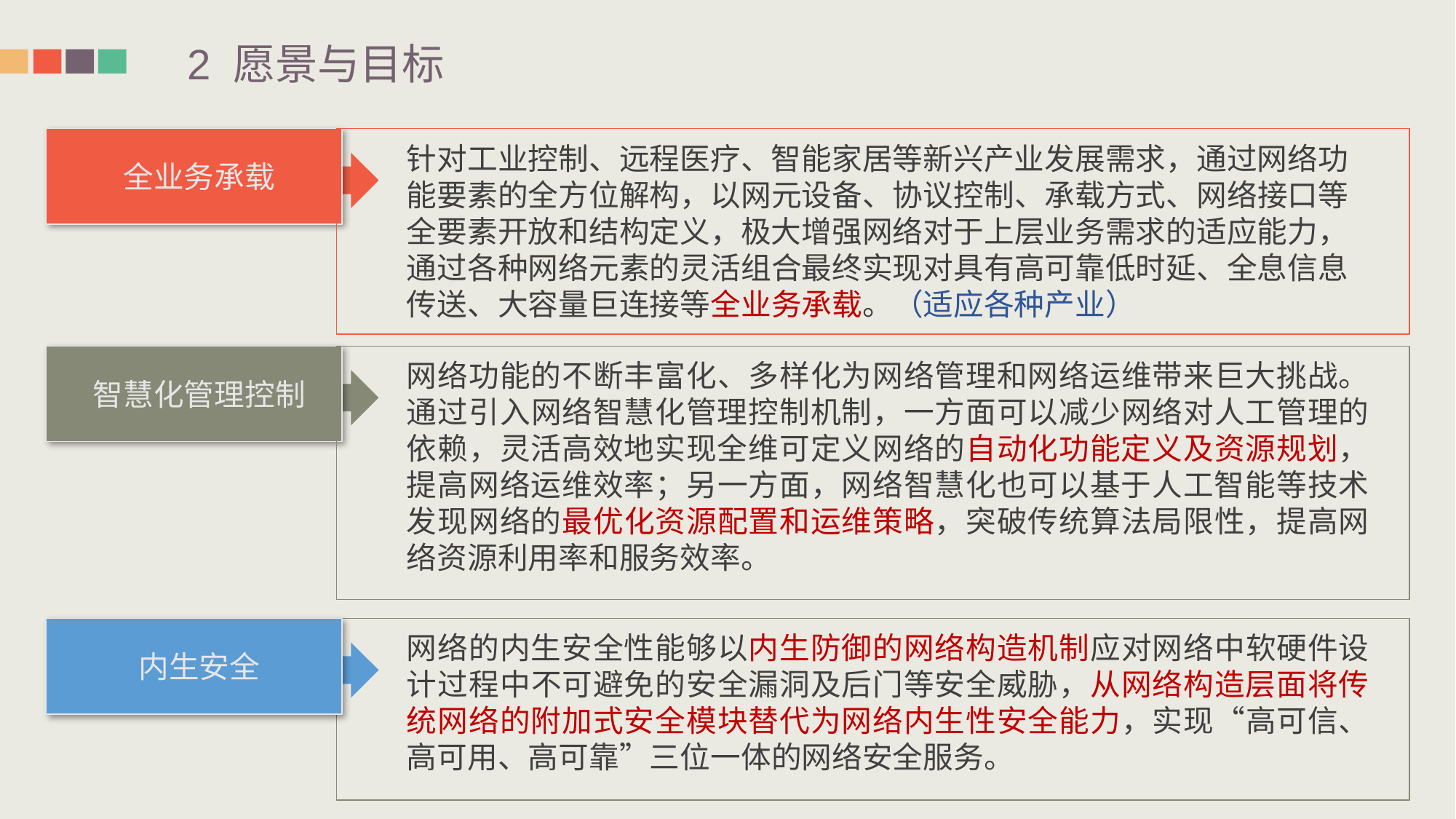

2 愿景与目标

针对工业控制、远程医疗、智能家居等新兴产业发展需求，通过网络功能要素的全方位解构，以网元设备、协议控制、承载方式、网络接口等全要素开放和结构定义，极大增强网络对于上层业务需求的适应能力，通过各种网络元素的灵活组合最终实现对具有高可靠低时延、全息信息传送、大容量巨连接等全业务承载。（适应各种产业）

全业务承载

智慧化管理控制

网络功能的不断丰富化、多样化为网络管理和网络运维带来巨大挑战。通过引入网络智慧化管理控制机制，一方面可以减少网络对人工管理的依赖，灵活高效地实现全维可定义网络的自动化功能定义及资源规划，提高网络运维效率；另一方面，网络智慧化也可以基于人工智能等技术发现网络的最优化资源配置和运维策略，突破传统算法局限性，提高网络资源利用率和服务效率。

内生安全

网络的内生安全性能够以内生防御的网络构造机制应对网络中软硬件设计过程中不可避免的安全漏洞及后门等安全威胁，从网络构造层面将传统网络的附加式安全模块替代为网络内生性安全能力，实现“高可信、高可用、高可靠”三位一体的网络安全服务。